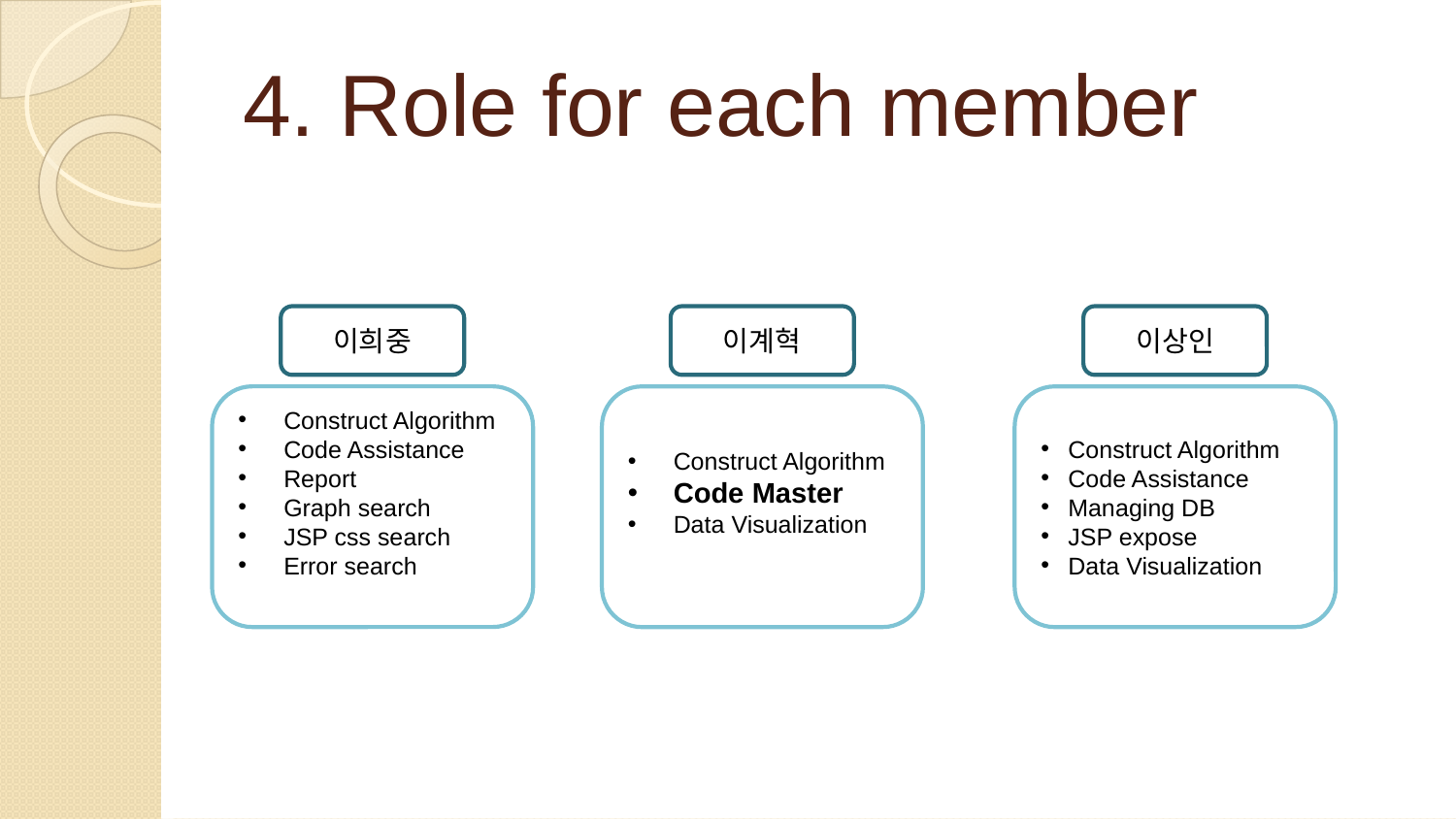

# 4. Role for each member
이희중
이계혁
이상인
Construct Algorithm
Code Assistance
Report
Graph search
JSP css search
Error search

Construct Algorithm
Code Master
Data Visualization

Construct Algorithm
Code Assistance
Managing DB
JSP expose
Data Visualization